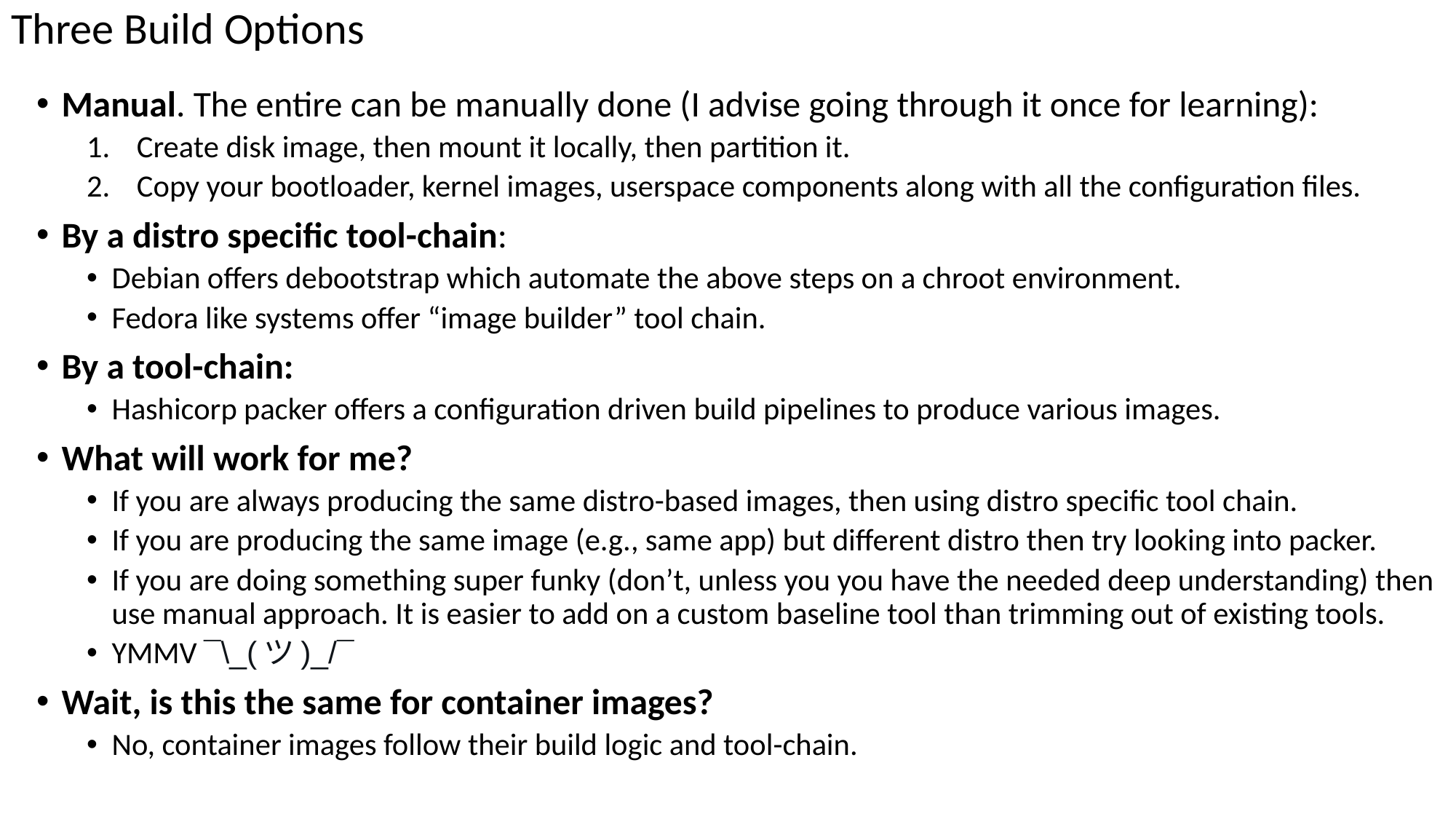

# Three Build Options

Manual. The entire can be manually done (I advise going through it once for learning):
Create disk image, then mount it locally, then partition it.
Copy your bootloader, kernel images, userspace components along with all the configuration files.
By a distro specific tool-chain:
Debian offers debootstrap which automate the above steps on a chroot environment.
Fedora like systems offer “image builder” tool chain.
By a tool-chain:
Hashicorp packer offers a configuration driven build pipelines to produce various images.
What will work for me?
If you are always producing the same distro-based images, then using distro specific tool chain.
If you are producing the same image (e.g., same app) but different distro then try looking into packer.
If you are doing something super funky (don’t, unless you you have the needed deep understanding) then use manual approach. It is easier to add on a custom baseline tool than trimming out of existing tools.
YMMV ¯\_(ツ)_/¯
Wait, is this the same for container images?
No, container images follow their build logic and tool-chain.